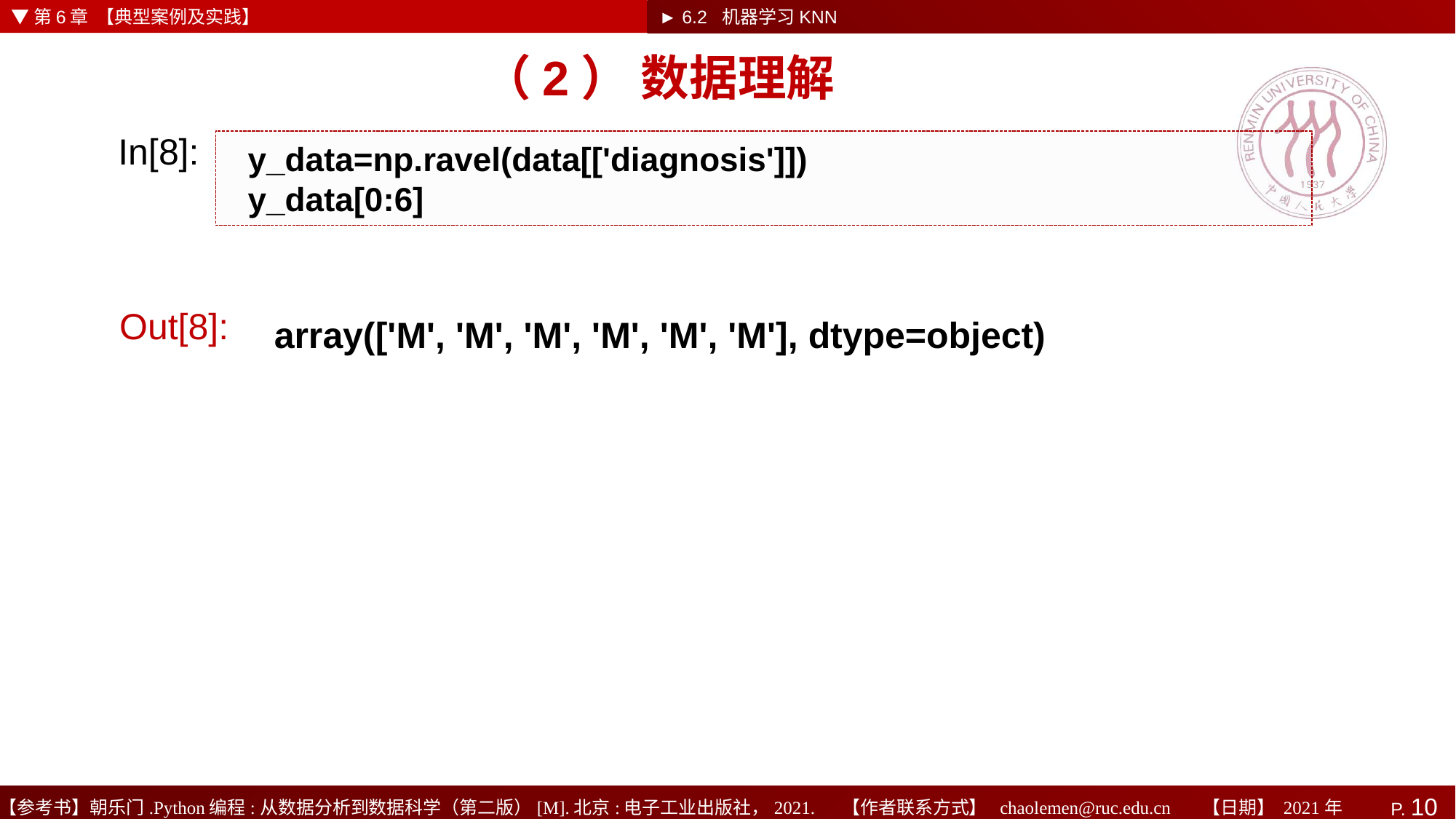

▼第6章  【典型案例及实践】
► 6.2  机器学习KNN
# （2） 数据理解
In[8]:
y_data=np.ravel(data[['diagnosis']])
y_data[0:6]
Out[8]:
array(['M', 'M', 'M', 'M', 'M', 'M'], dtype=object)